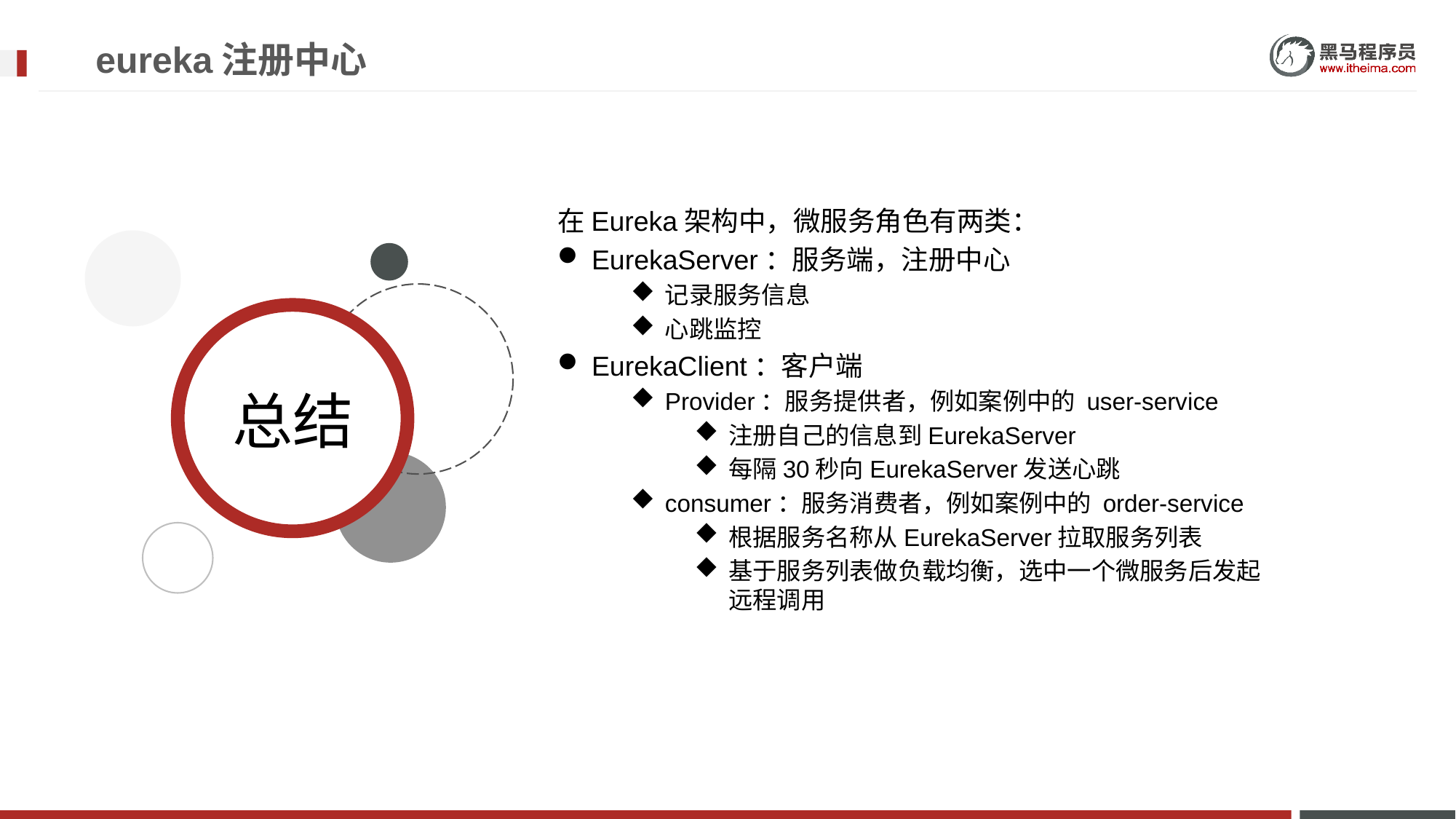

# eureka注册中心
在Eureka架构中，微服务角色有两类：
EurekaServer：服务端，注册中心
记录服务信息
心跳监控
EurekaClient：客户端
Provider：服务提供者，例如案例中的 user-service
注册自己的信息到EurekaServer
每隔30秒向EurekaServer发送心跳
consumer：服务消费者，例如案例中的 order-service
根据服务名称从EurekaServer拉取服务列表
基于服务列表做负载均衡，选中一个微服务后发起远程调用